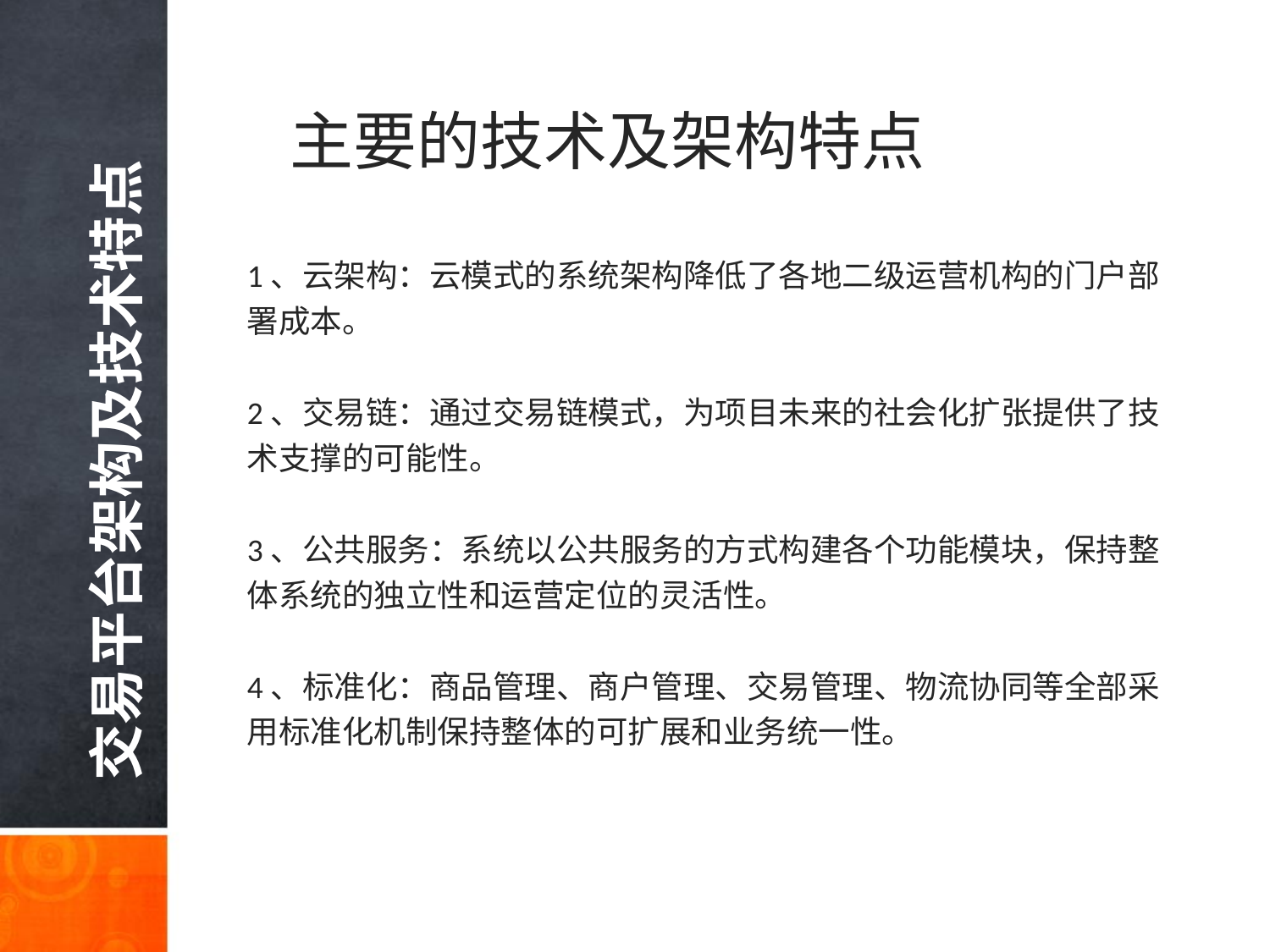

主要的技术及架构特点
1、云架构：云模式的系统架构降低了各地二级运营机构的门户部署成本。

2、交易链：通过交易链模式，为项目未来的社会化扩张提供了技术支撑的可能性。

3、公共服务：系统以公共服务的方式构建各个功能模块，保持整体系统的独立性和运营定位的灵活性。

4、标准化：商品管理、商户管理、交易管理、物流协同等全部采用标准化机制保持整体的可扩展和业务统一性。
交易平台架构及技术特点